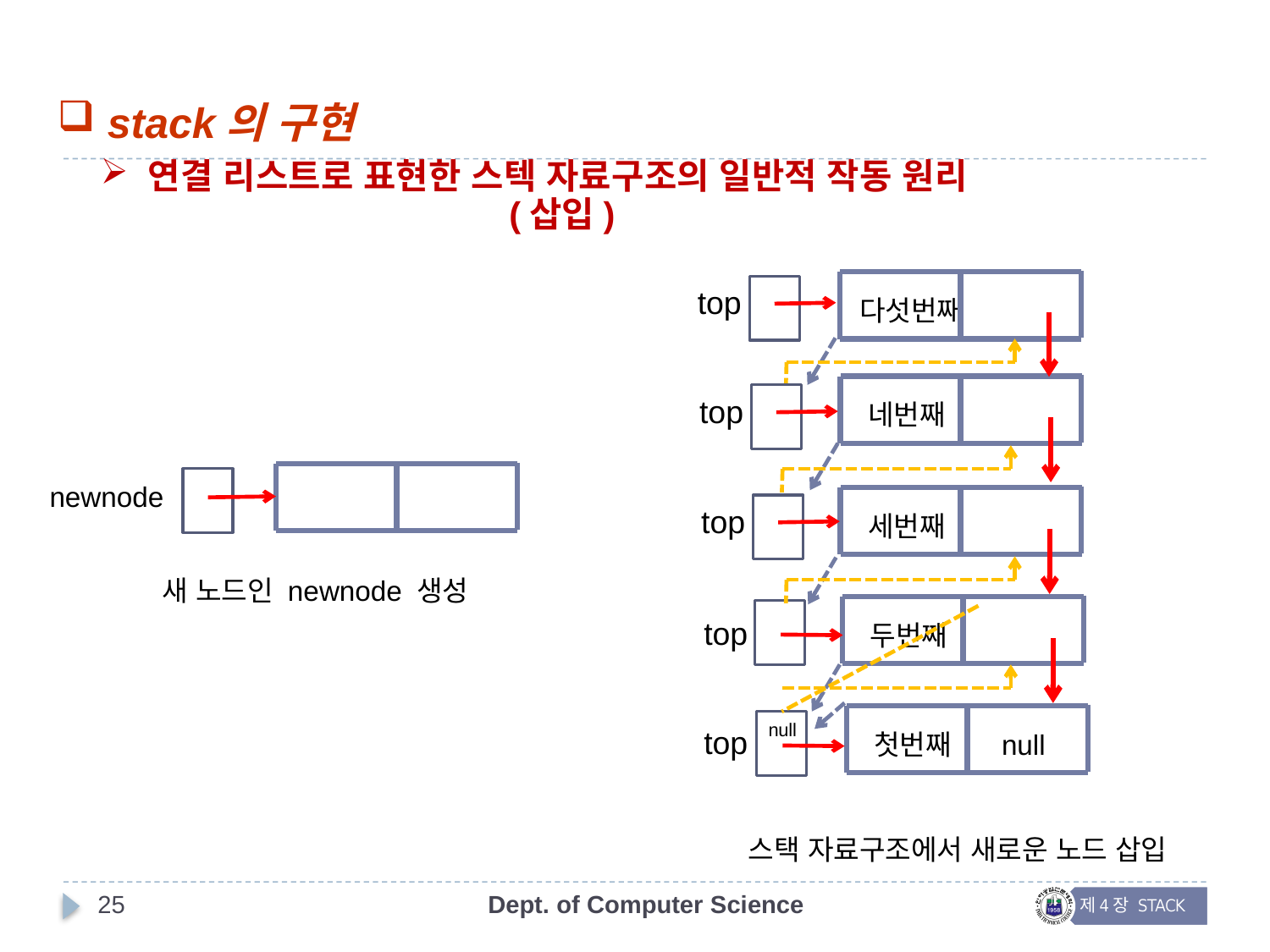

stack의 구현
연결 리스트로 표현한 스텍 자료구조의 일반적 작동 원리(삽입)
다섯번째

top
네번째

top

newnode
세번째

top
새 노드인 newnode 생성
두번째

top
첫번째
null

top
null
스택 자료구조에서 새로운 노드 삽입
25
Dept. of Computer Science